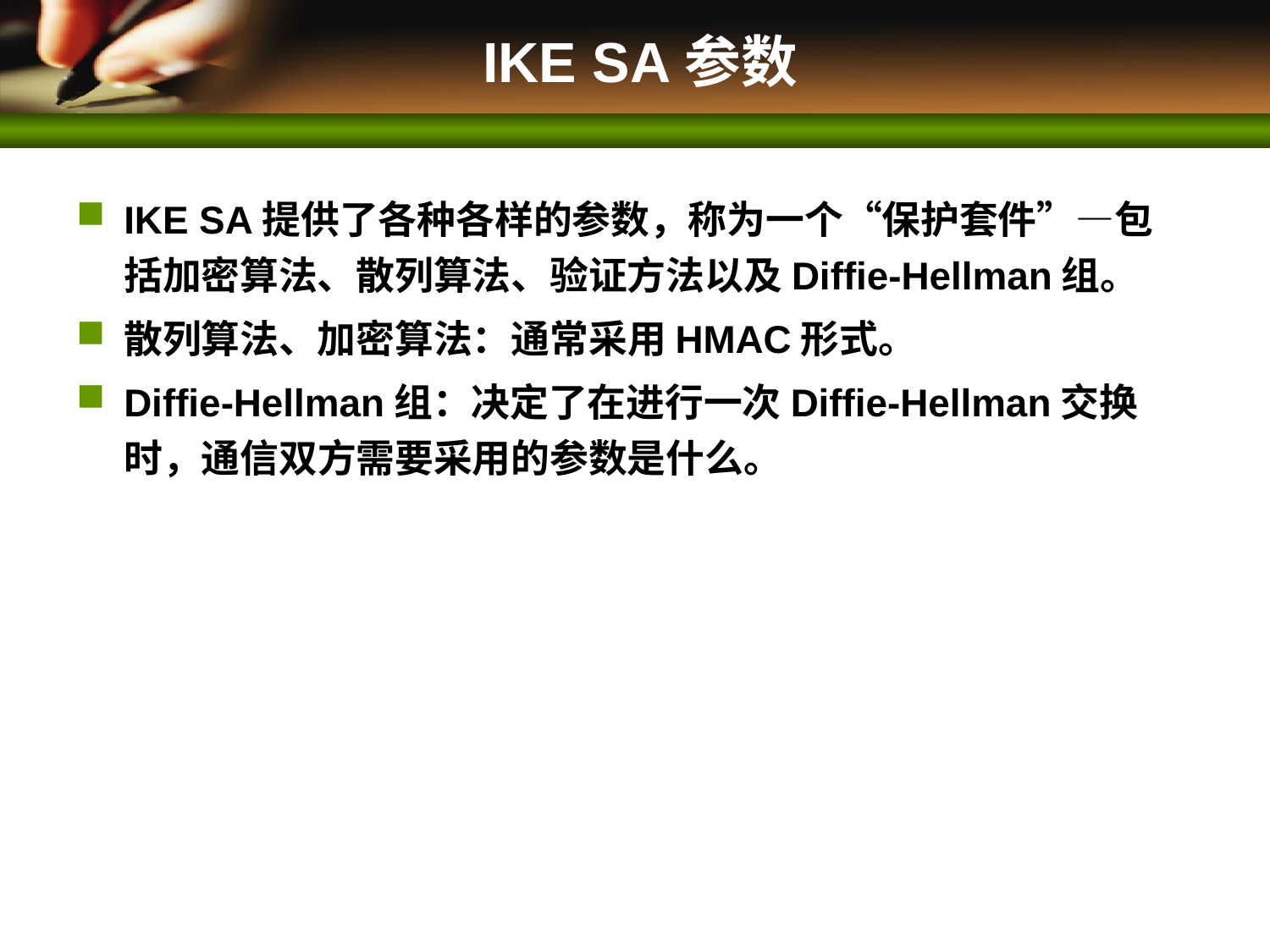

# IKE SA参数
IKE SA提供了各种各样的参数，称为一个“保护套件”—包括加密算法、散列算法、验证方法以及Diffie-Hellman组。
散列算法、加密算法：通常采用HMAC形式。
Diffie-Hellman组：决定了在进行一次Diffie-Hellman交换时，通信双方需要采用的参数是什么。